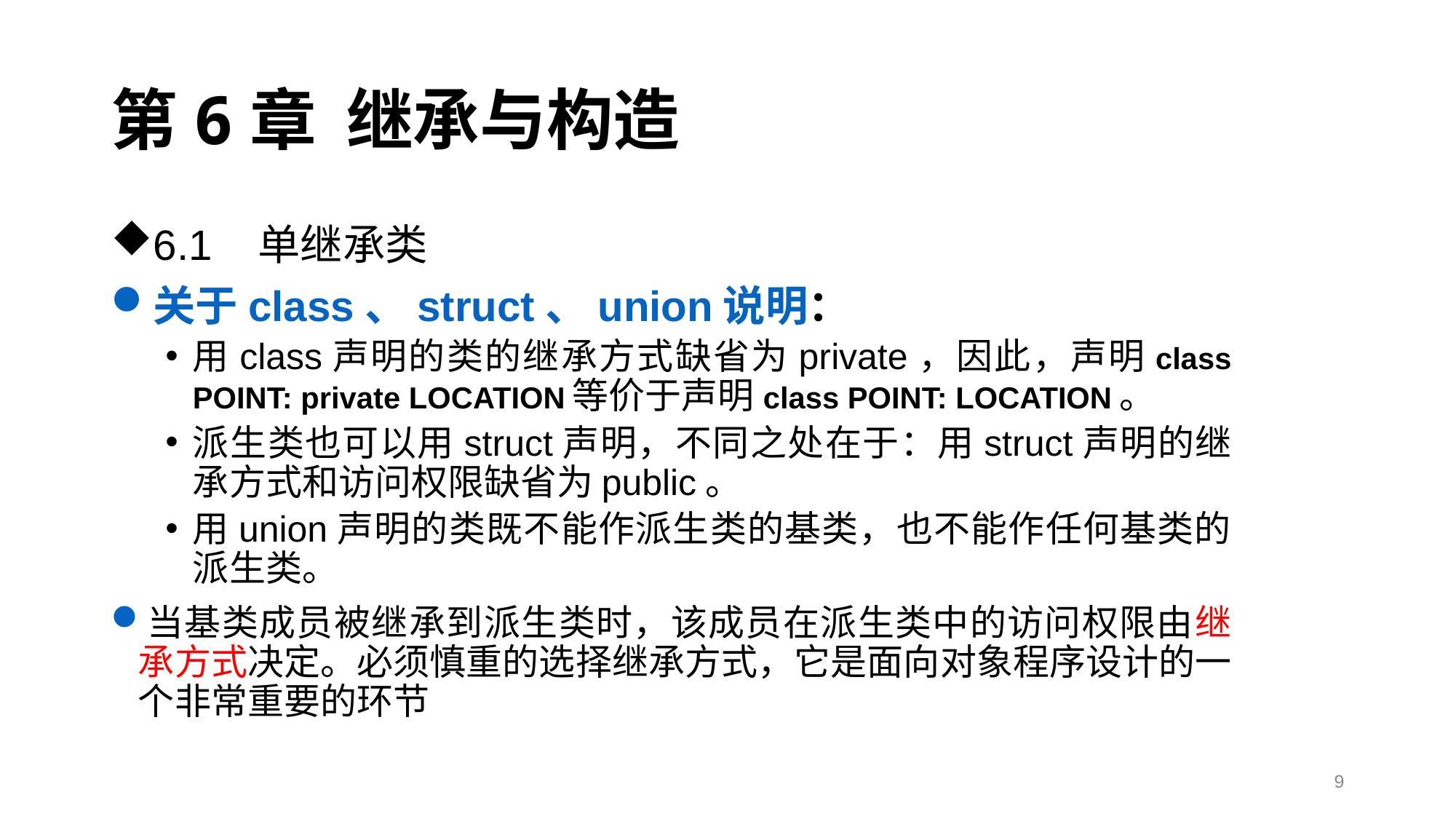

# 第6章  继承与构造
6.1   单继承类
关于class、struct、union说明：
用class声明的类的继承方式缺省为private，因此，声明class POINT: private LOCATION等价于声明class POINT: LOCATION。
派生类也可以用struct声明，不同之处在于：用struct声明的继承方式和访问权限缺省为public。
用union声明的类既不能作派生类的基类，也不能作任何基类的派生类。
当基类成员被继承到派生类时，该成员在派生类中的访问权限由继承方式决定。必须慎重的选择继承方式，它是面向对象程序设计的一个非常重要的环节
9